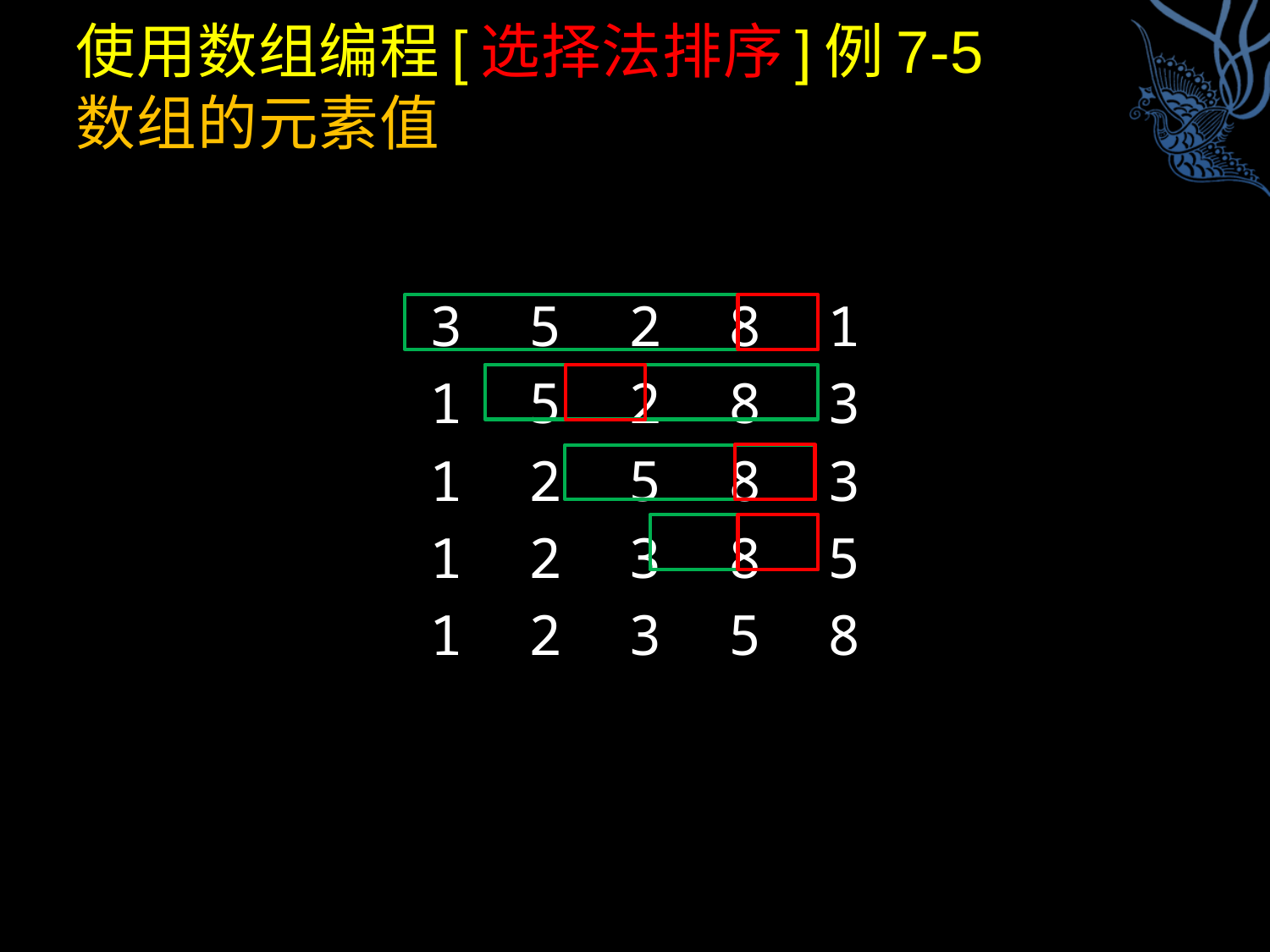

# 使用数组编程[选择法排序]例7-5 数组的元素值
 3  5  2  8  1
 1  5  2  8  3
 1  2  5  8  3
 1  2  3  8  5
 1  2  3  5  8